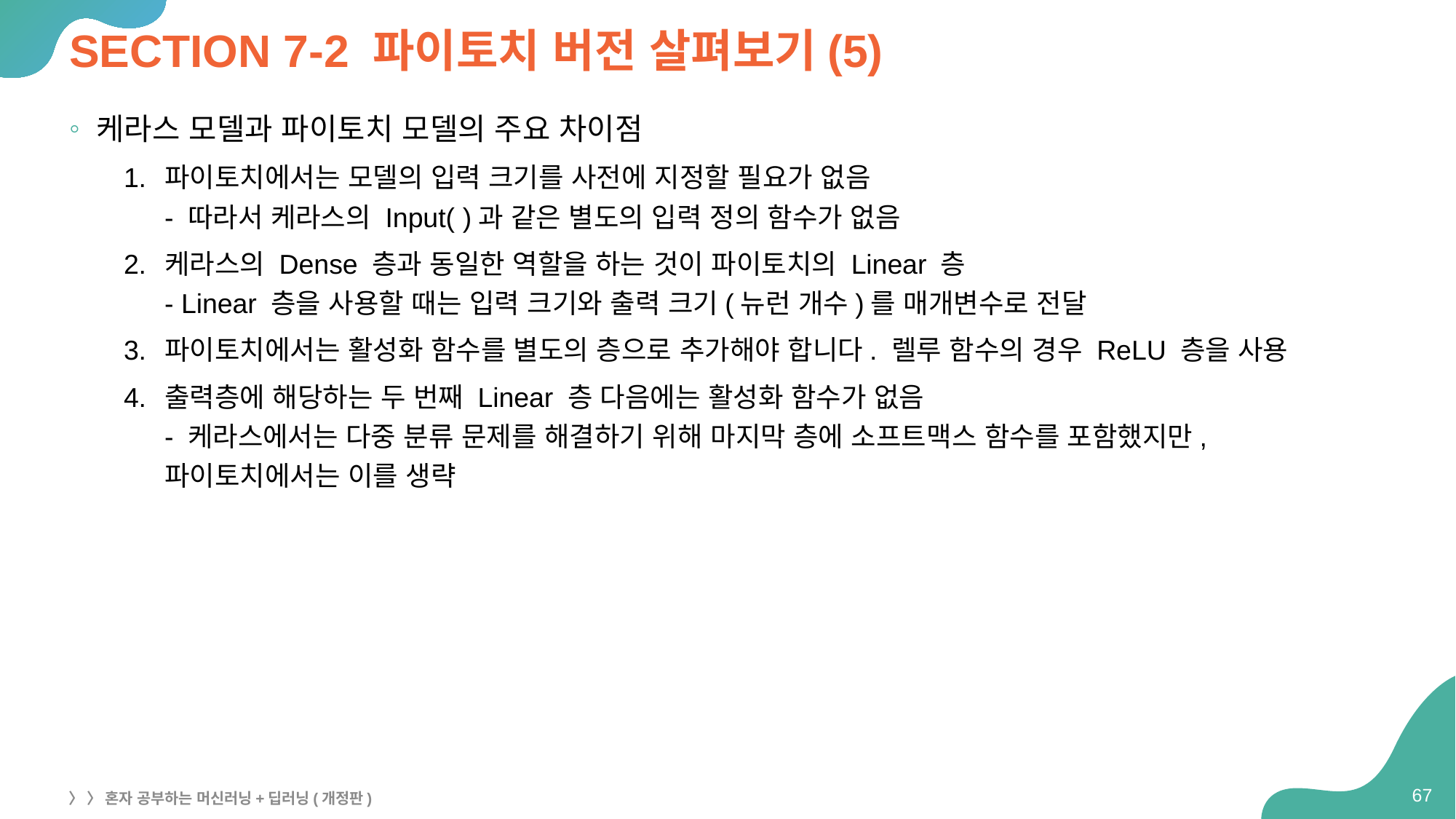

# SECTION 7-2 파이토치 버전 살펴보기(5)
케라스 모델과 파이토치 모델의 주요 차이점
파이토치에서는 모델의 입력 크기를 사전에 지정할 필요가 없음
- 따라서 케라스의 Input( )과 같은 별도의 입력 정의 함수가 없음
케라스의 Dense 층과 동일한 역할을 하는 것이 파이토치의 Linear 층
- Linear 층을 사용할 때는 입력 크기와 출력 크기(뉴런 개수)를 매개변수로 전달
파이토치에서는 활성화 함수를 별도의 층으로 추가해야 합니다. 렐루 함수의 경우 ReLU 층을 사용
출력층에 해당하는 두 번째 Linear 층 다음에는 활성화 함수가 없음
- 케라스에서는 다중 분류 문제를 해결하기 위해 마지막 층에 소프트맥스 함수를 포함했지만,
파이토치에서는 이를 생략
67
〉 〉 혼자 공부하는 머신러닝+딥러닝(개정판)